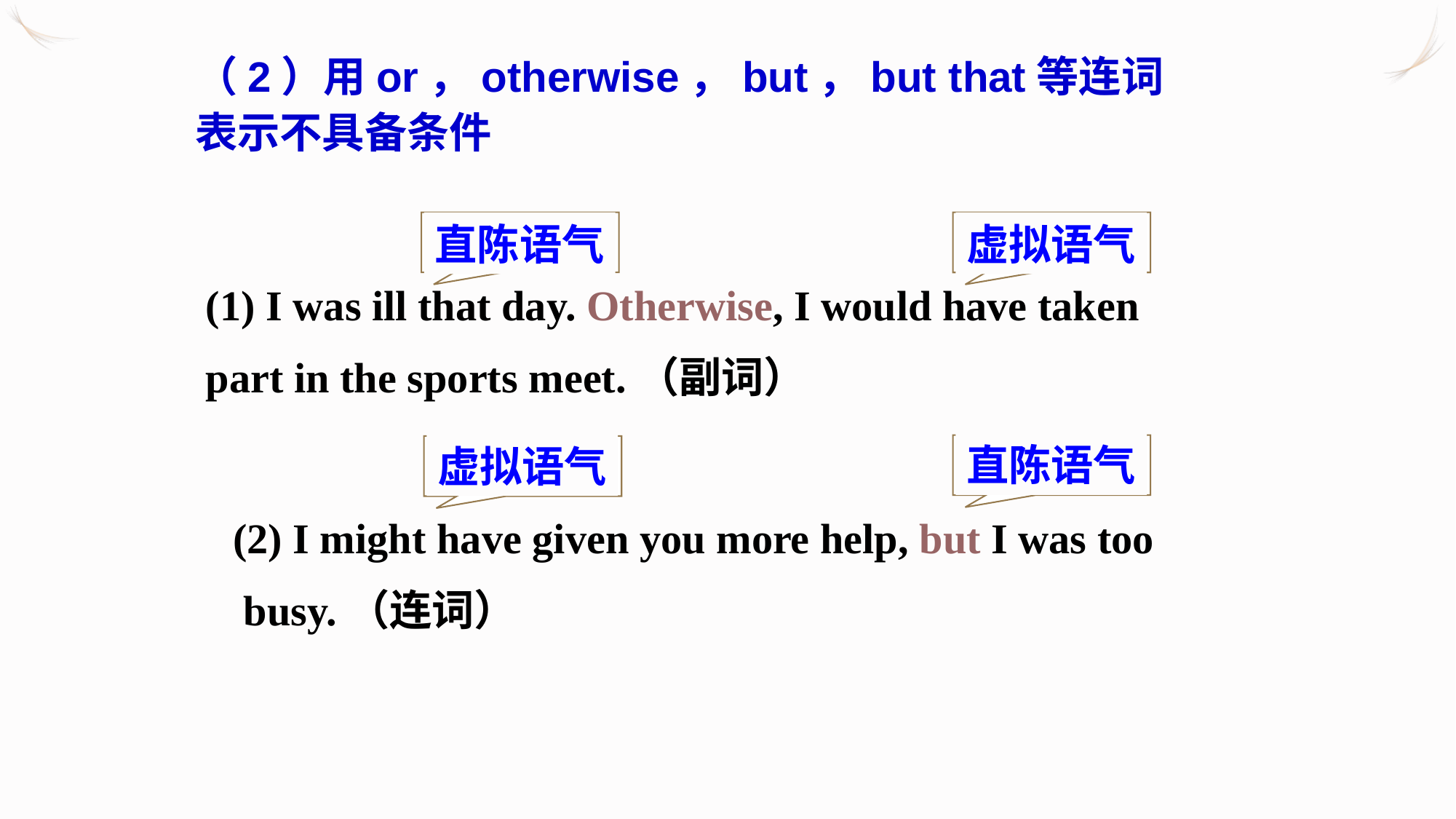

（2）用or，otherwise，but，but that等连词表示不具备条件
直陈语气

虚拟语气

(1) I was ill that day. Otherwise, I would have taken
part in the sports meet.（副词）

直陈语气
虚拟语气

(2) I might have given you more help, but I was too
 busy.（连词）